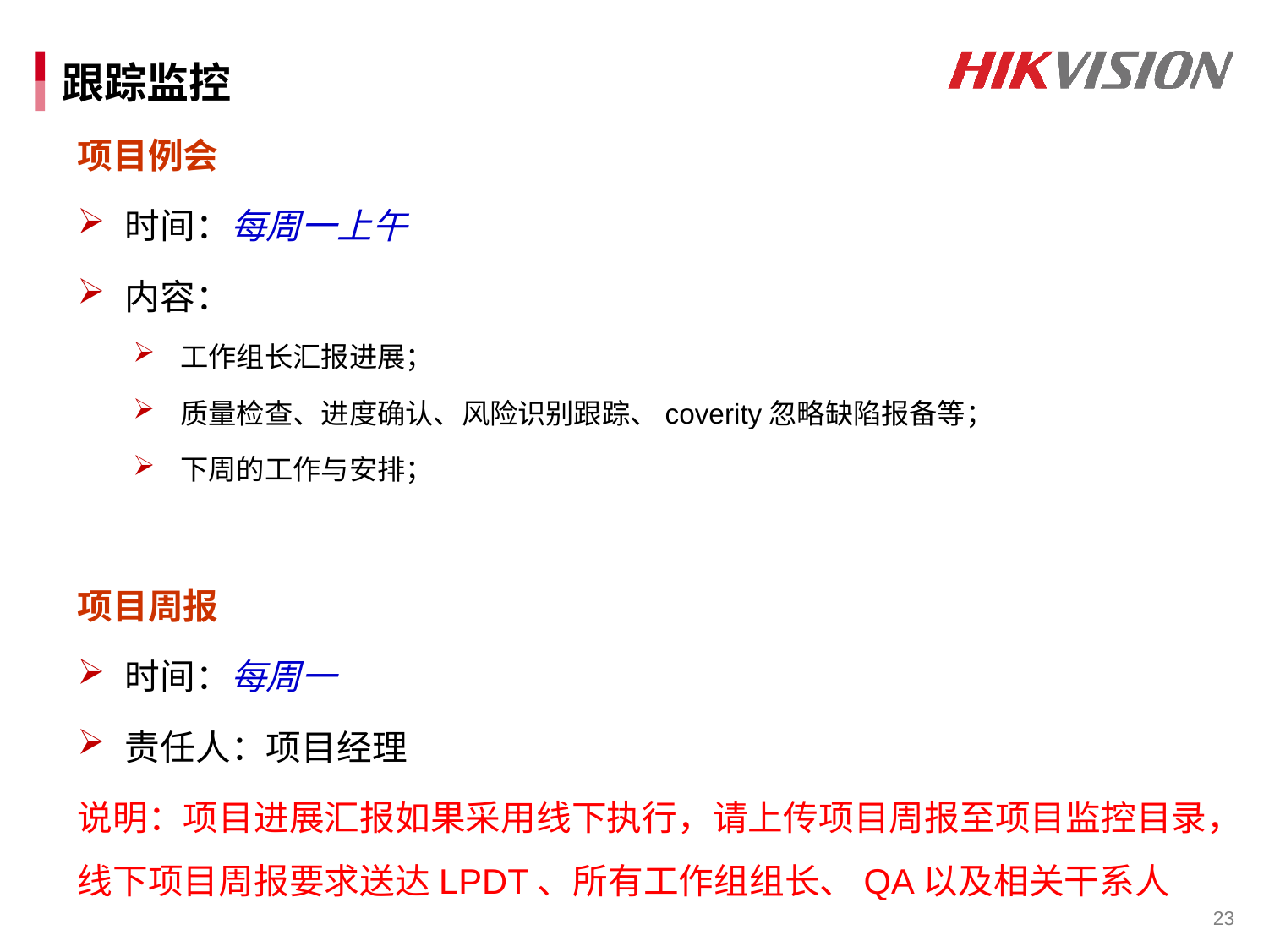

# 跟踪监控
项目例会
时间：每周一上午
内容：
工作组长汇报进展；
质量检查、进度确认、风险识别跟踪、coverity忽略缺陷报备等；
下周的工作与安排；

项目周报
时间：每周一
责任人：项目经理
说明：项目进展汇报如果采用线下执行，请上传项目周报至项目监控目录，线下项目周报要求送达LPDT、所有工作组组长、QA以及相关干系人